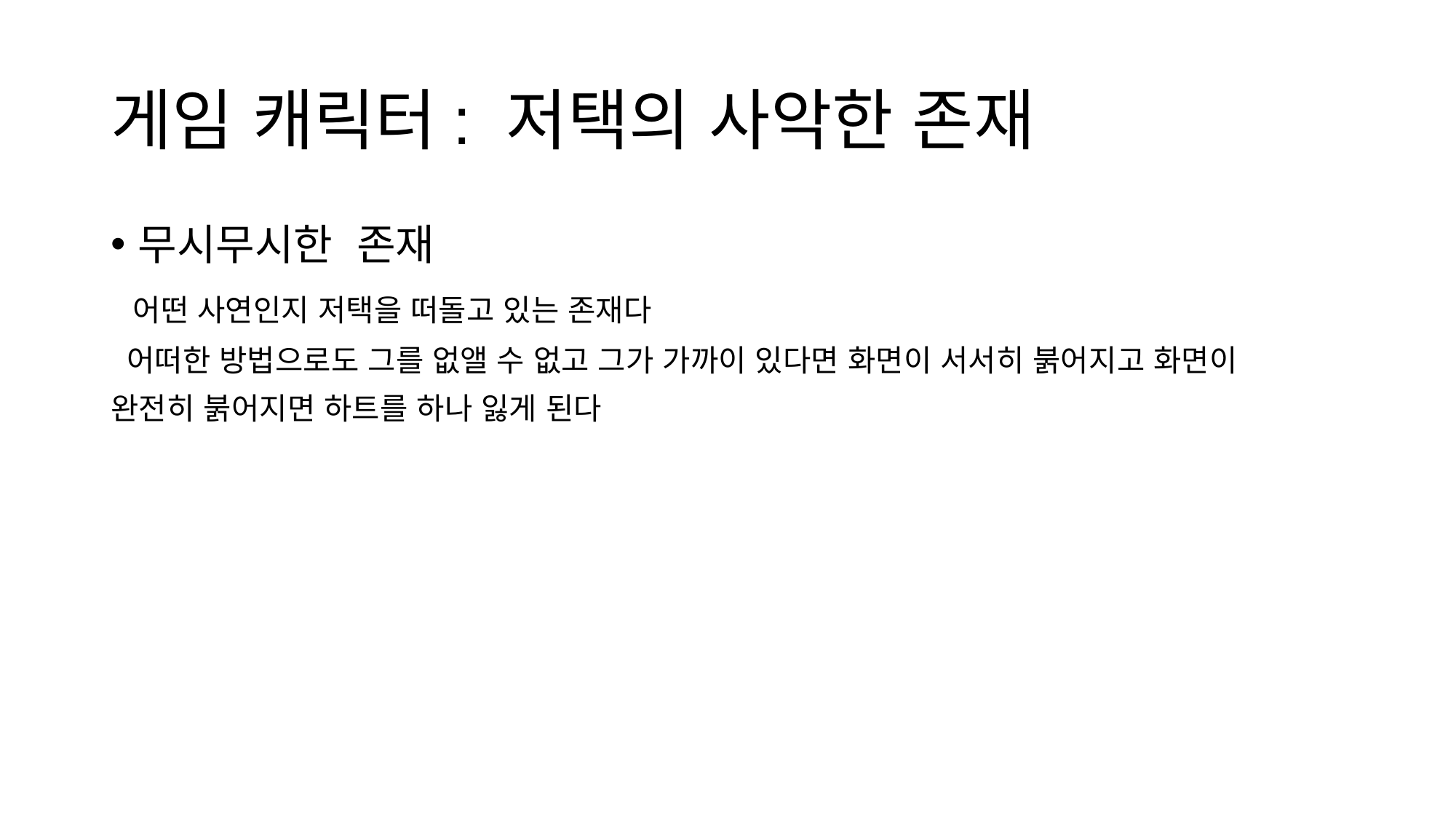

# 게임 캐릭터: 저택의 사악한 존재
무시무시한  존재
 어떤 사연인지 저택을 떠돌고 있는 존재다
 어떠한 방법으로도 그를 없앨 수 없고 그가 가까이 있다면 화면이 서서히 붉어지고 화면이
완전히 붉어지면 하트를 하나 잃게 된다